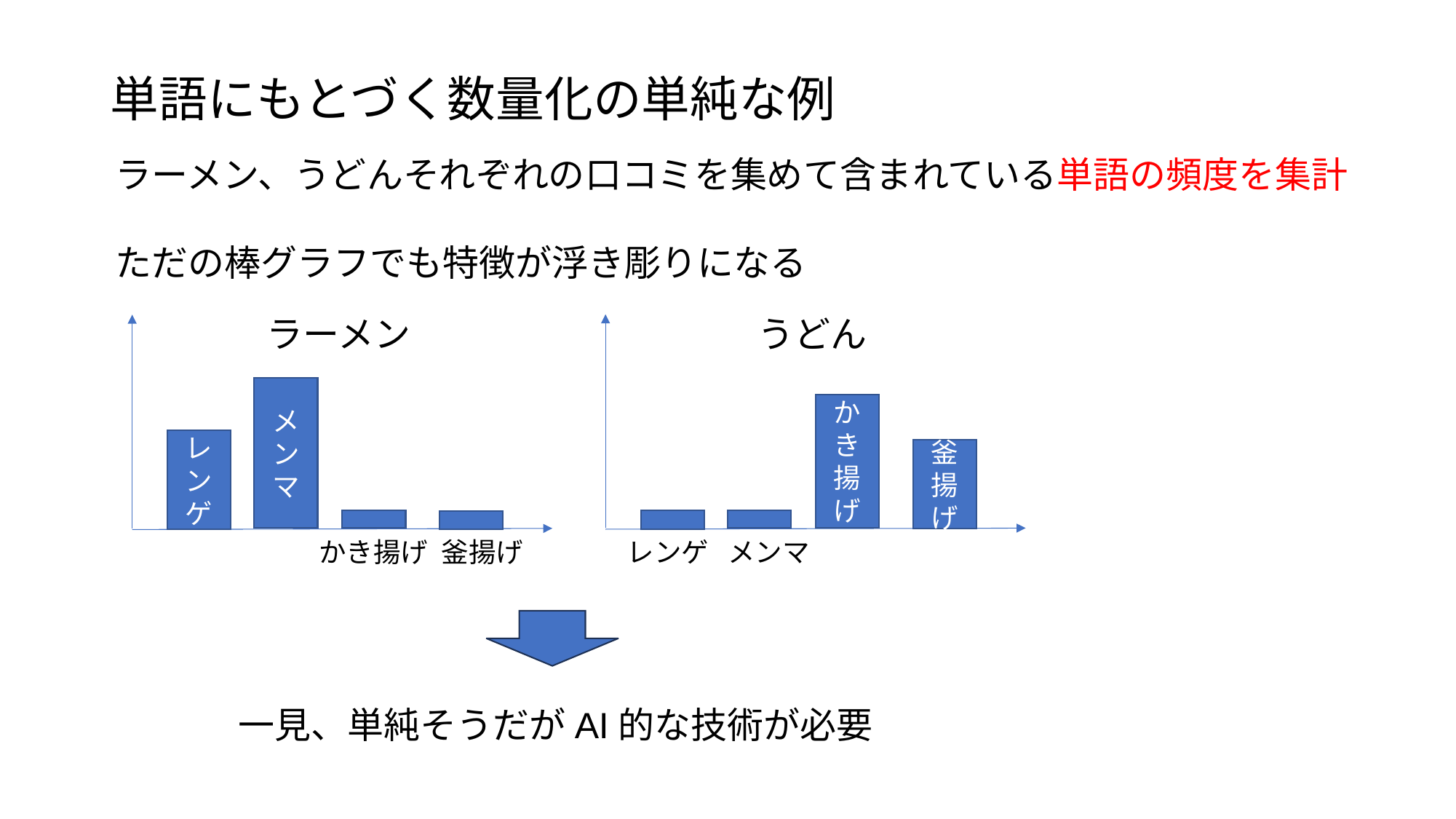

単語にもとづく数量化の単純な例
ラーメン、うどんそれぞれの口コミを集めて含まれている単語の頻度を集計
ただの棒グラフでも特徴が浮き彫りになる
うどん
ラーメン
メンマ
かき揚げ
レンゲ
釜揚げ

レンゲ
メンマ
釜揚げ
かき揚げ

一見、単純そうだがAI的な技術が必要